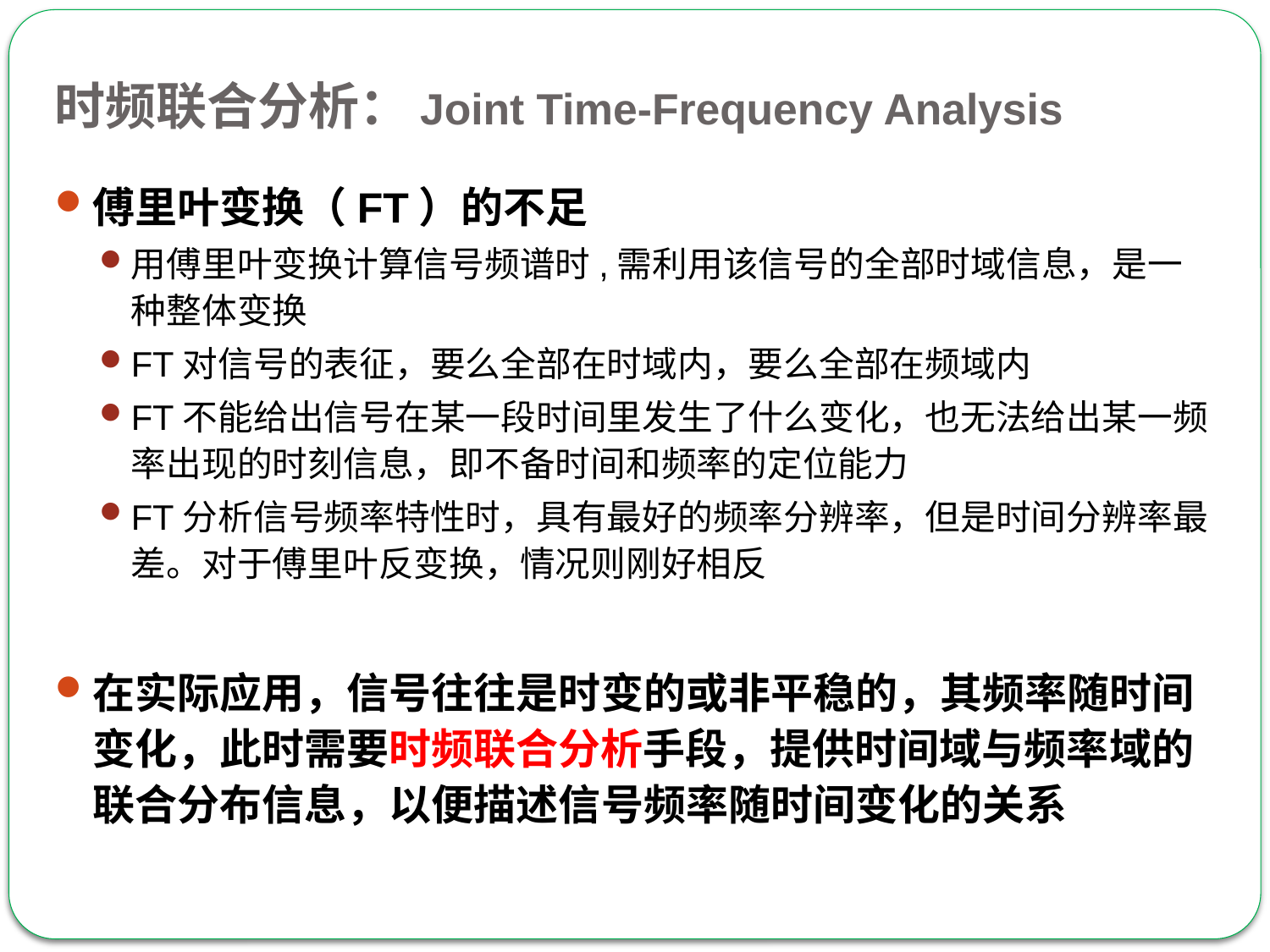

# 时频联合分析：Joint Time-Frequency Analysis
傅里叶变换（FT）的不足
用傅里叶变换计算信号频谱时,需利用该信号的全部时域信息，是一种整体变换
FT对信号的表征，要么全部在时域内，要么全部在频域内
FT不能给出信号在某一段时间里发生了什么变化，也无法给出某一频率出现的时刻信息，即不备时间和频率的定位能力
FT分析信号频率特性时，具有最好的频率分辨率，但是时间分辨率最差。对于傅里叶反变换，情况则刚好相反

在实际应用，信号往往是时变的或非平稳的，其频率随时间变化，此时需要时频联合分析手段，提供时间域与频率域的联合分布信息，以便描述信号频率随时间变化的关系